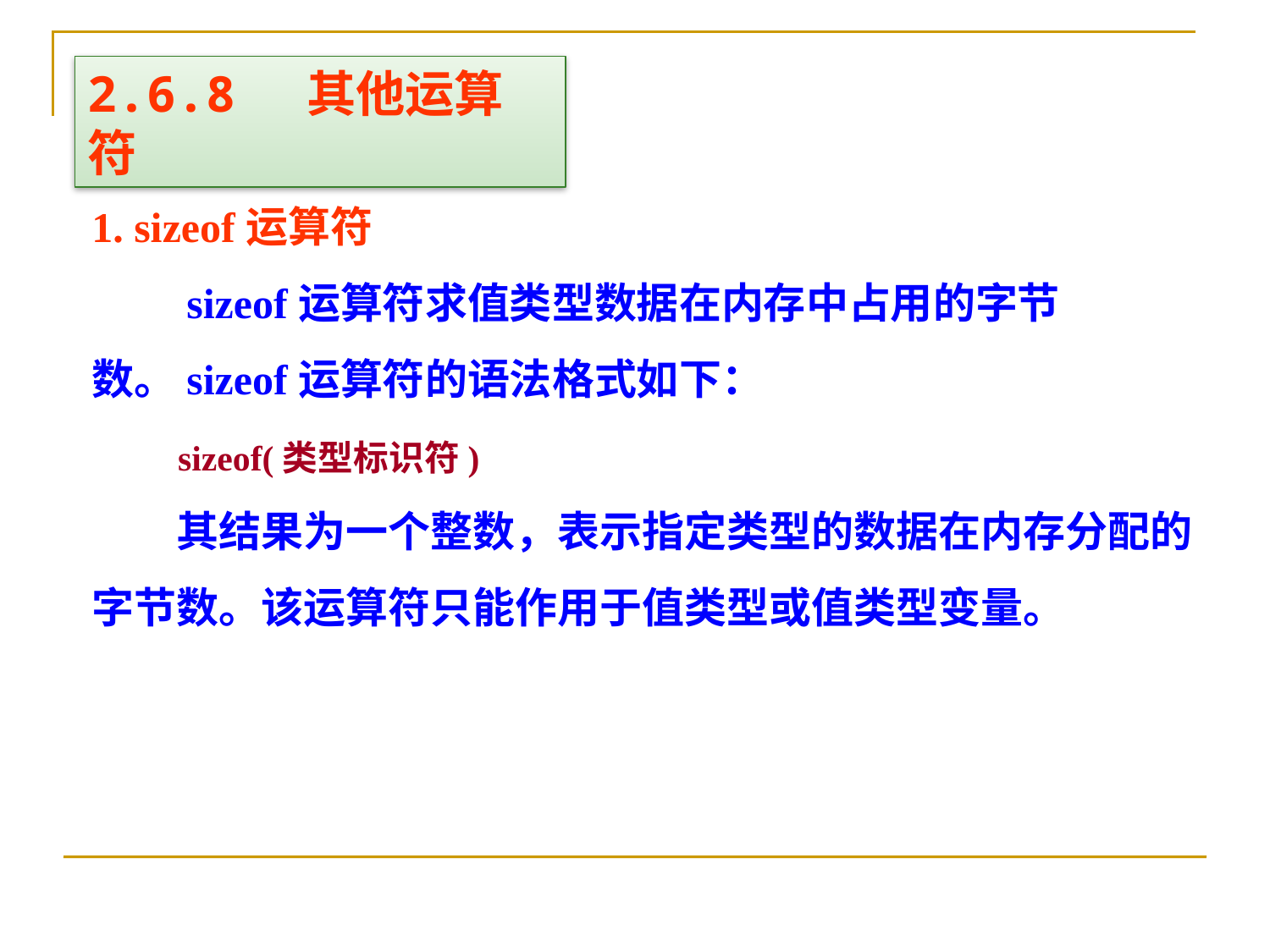

2.6.8  其他运算符
1. sizeof运算符
　　sizeof运算符求值类型数据在内存中占用的字节数。sizeof运算符的语法格式如下：
　　sizeof(类型标识符)
　　其结果为一个整数，表示指定类型的数据在内存分配的字节数。该运算符只能作用于值类型或值类型变量。